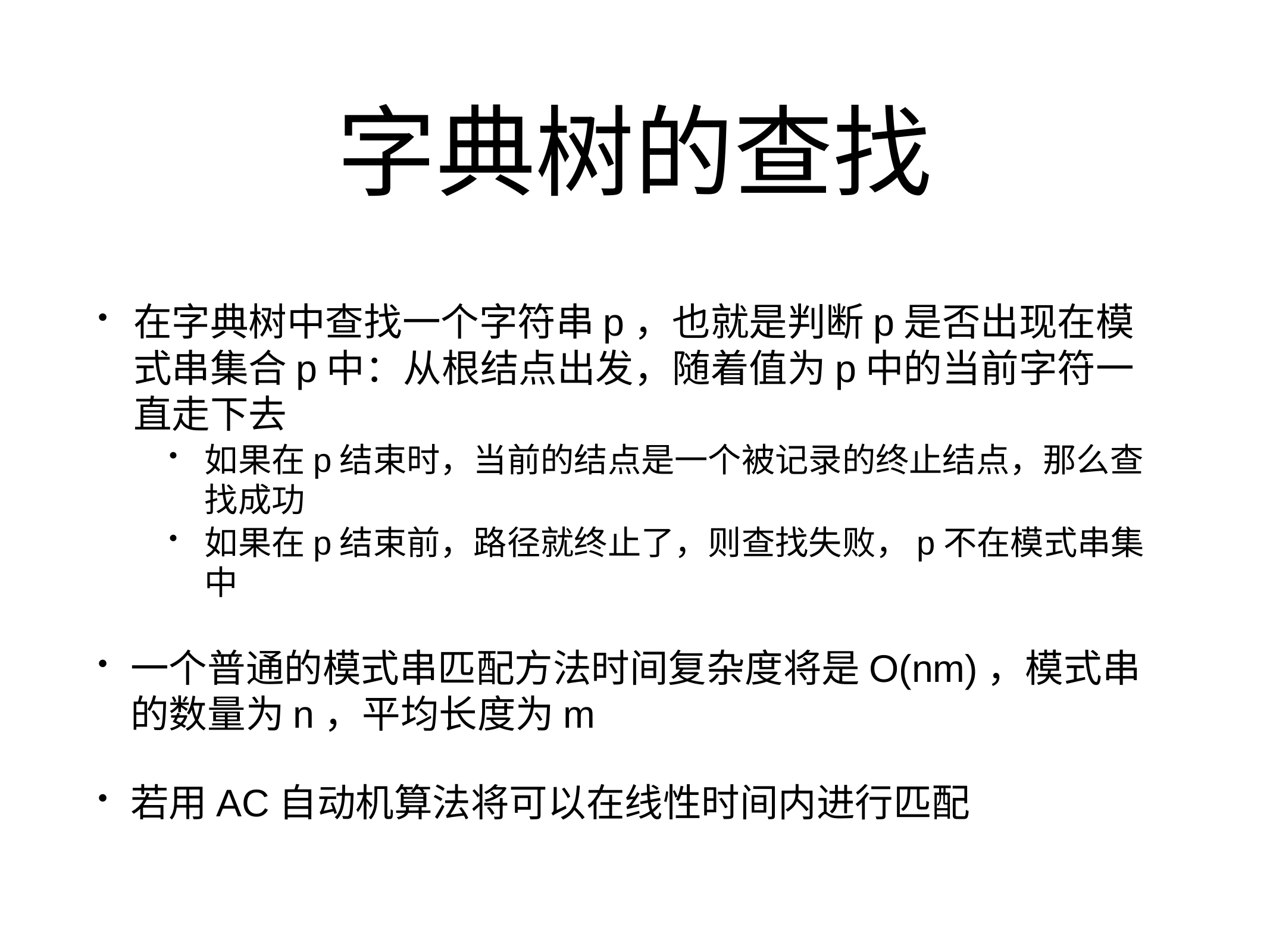

# 字典树的查找
在字典树中查找一个字符串p，也就是判断p是否出现在模式串集合p中：从根结点出发，随着值为p中的当前字符一直走下去
如果在p结束时，当前的结点是一个被记录的终止结点，那么查找成功
如果在p结束前，路径就终止了，则查找失败，p不在模式串集中
一个普通的模式串匹配方法时间复杂度将是O(nm)，模式串的数量为n，平均长度为m
若用AC自动机算法将可以在线性时间内进行匹配